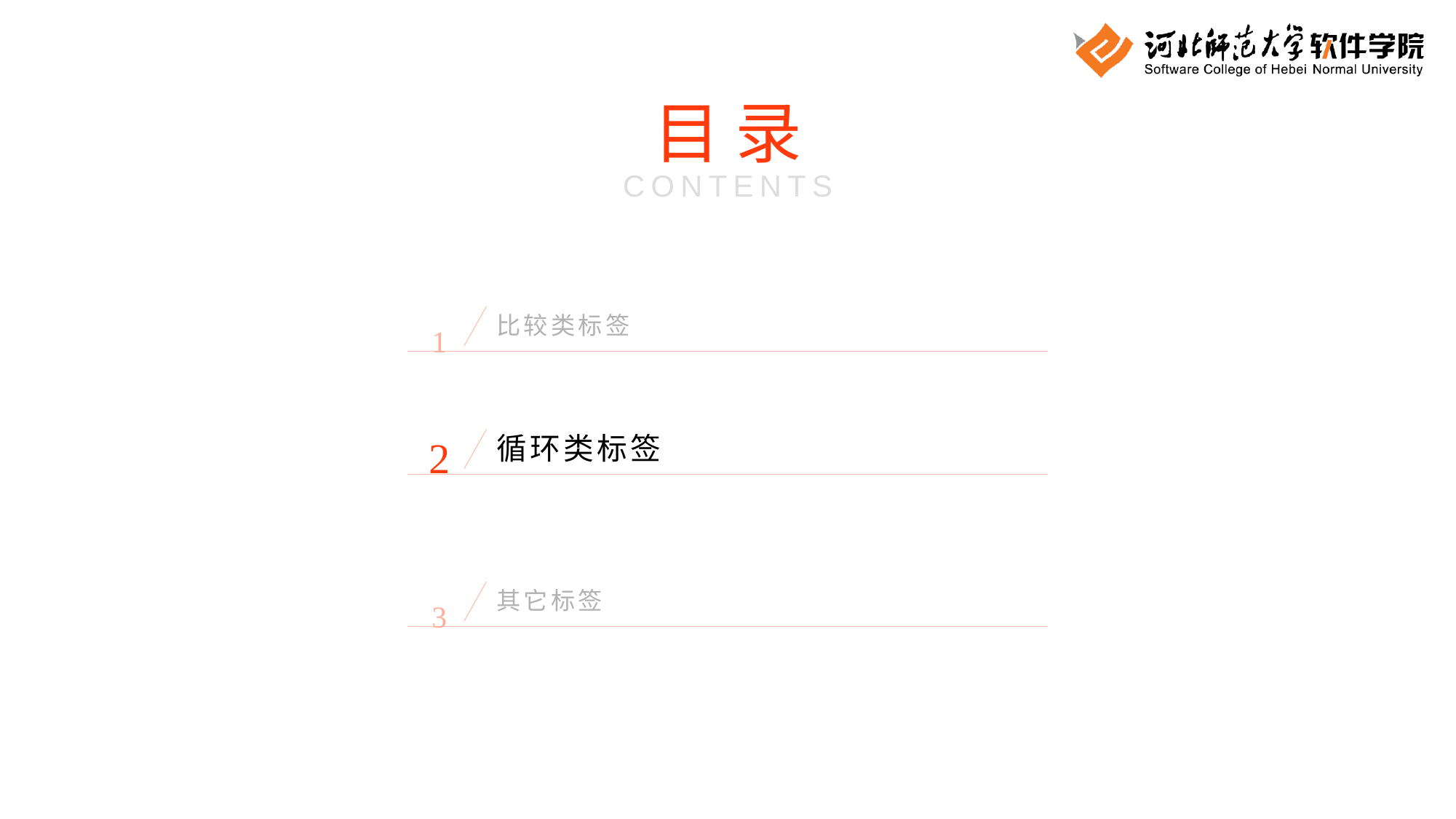

目 录
CONTENTS
1
比较类标签
2
循环类标签
3
其它标签